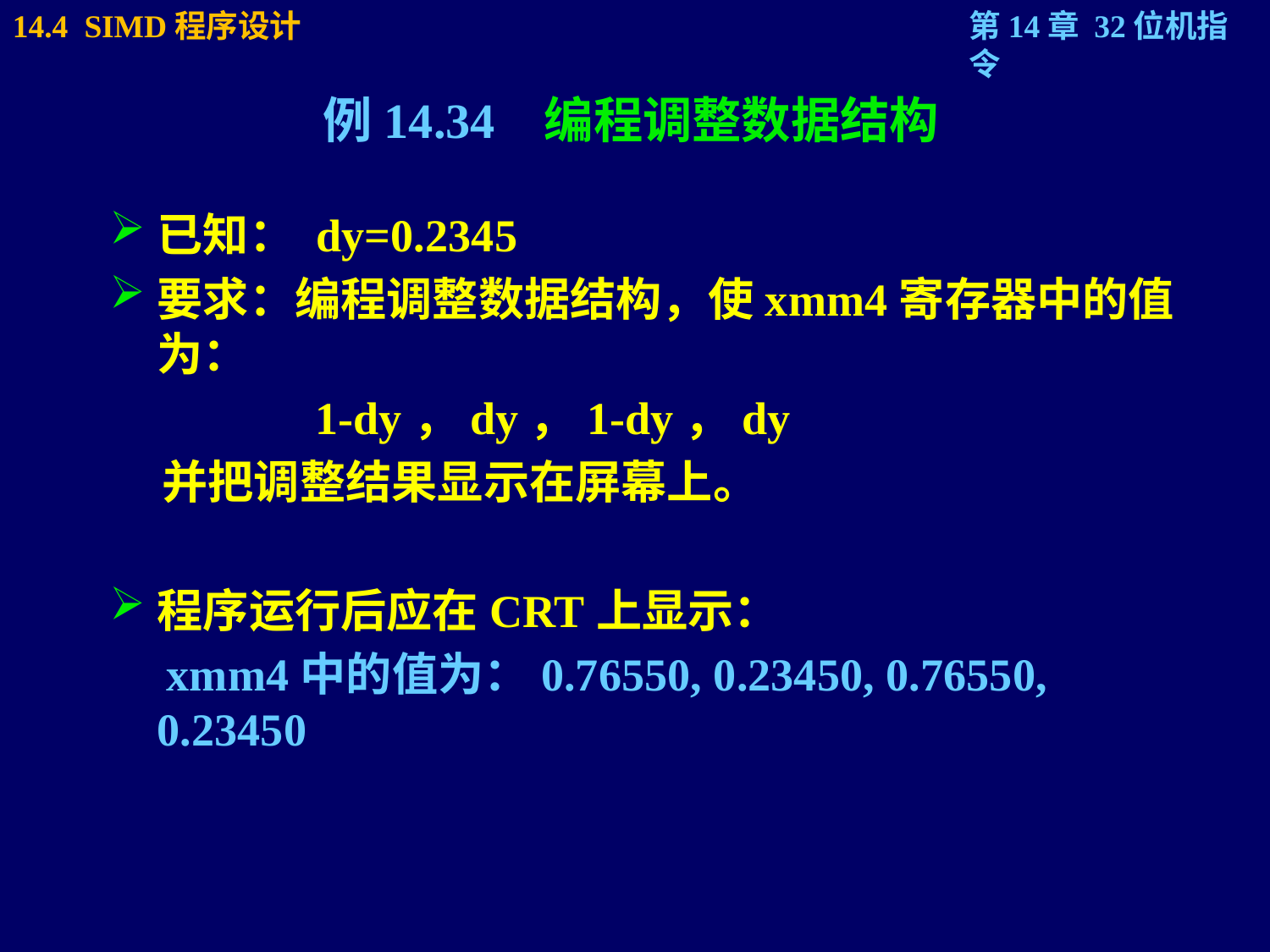

# 例14.34   编程调整数据结构
已知： dy=0.2345
要求：编程调整数据结构，使xmm4寄存器中的值为：
                  1-dy，dy，1-dy，dy
    并把调整结果显示在屏幕上。

程序运行后应在CRT上显示：
     xmm4中的值为：0.76550, 0.23450, 0.76550, 0.23450